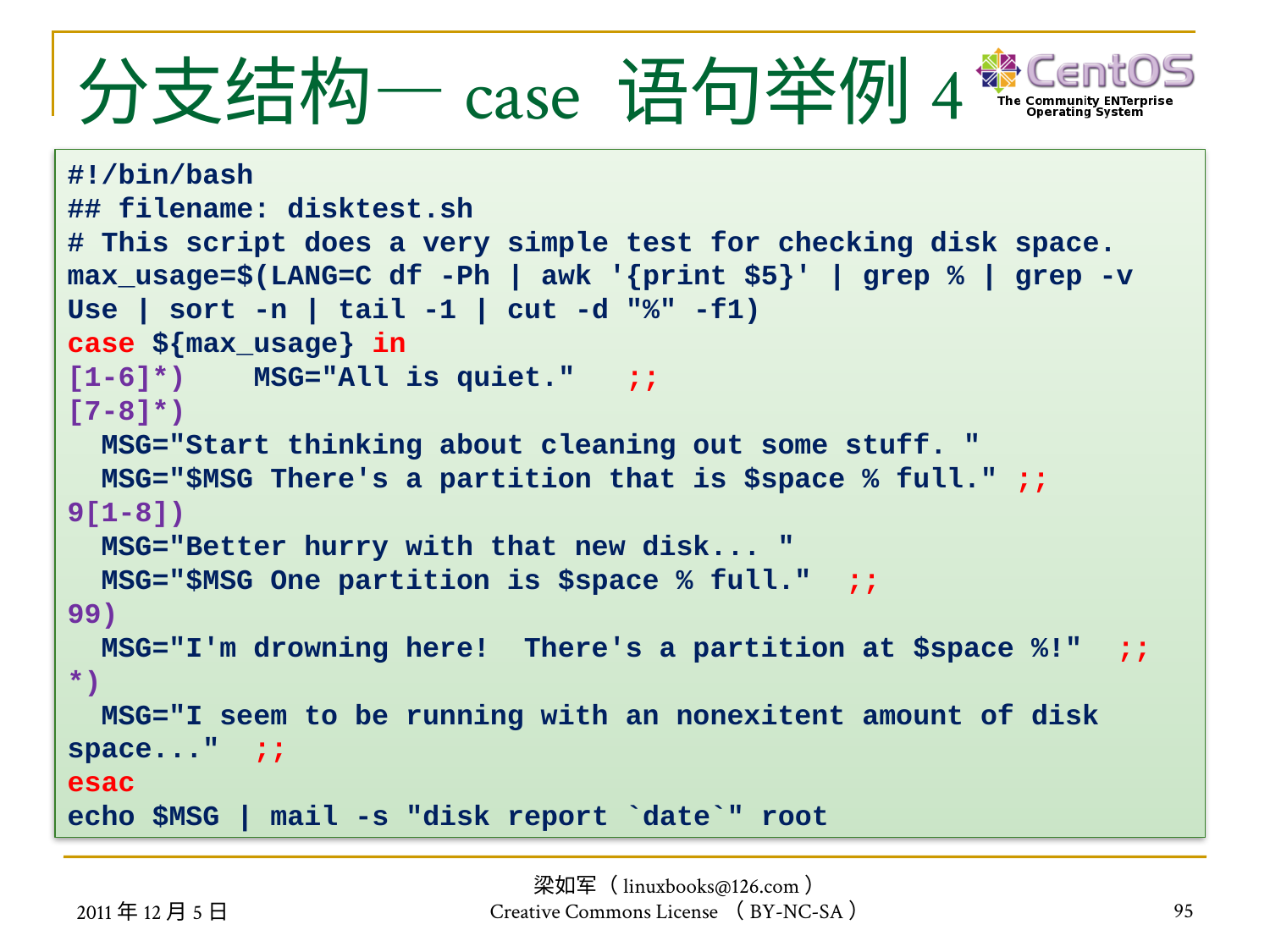

# 分支结构—case 语句举例4
#!/bin/bash
## filename: disktest.sh
# This script does a very simple test for checking disk space.
max_usage=$(LANG=C df -Ph | awk '{print $5}' | grep % | grep -v Use | sort -n | tail -1 | cut -d "%" -f1)
case ${max_usage} in
[1-6]*)    MSG="All is quiet."   ;;
[7-8]*)
  MSG="Start thinking about cleaning out some stuff. "
  MSG="$MSG There's a partition that is $space % full." ;;
9[1-8])
  MSG="Better hurry with that new disk... "
  MSG="$MSG One partition is $space % full."  ;;
99)
  MSG="I'm drowning here!  There's a partition at $space %!"  ;;
*)
  MSG="I seem to be running with an nonexitent amount of disk space..."  ;;
esac
echo $MSG | mail -s "disk report `date`" root
梁如军（linuxbooks@126.com）
Creative Commons License（BY-NC-SA）
2011年12月5日
95